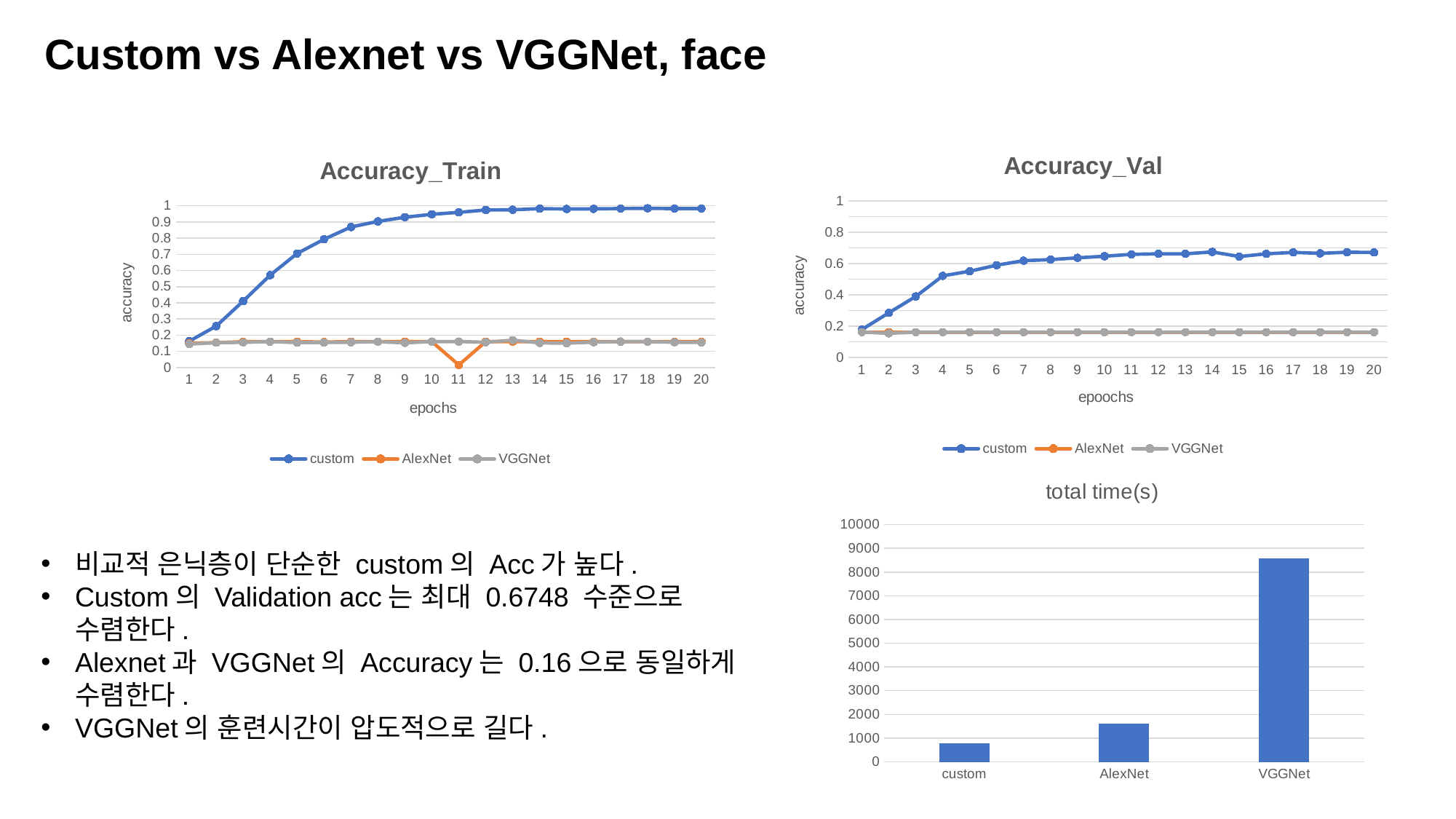

Custom vs Alexnet vs VGGNet, face

### Chart: Accuracy_Val

| Category | custom | AlexNet | VGGNet |
|---|---|---|---|

### Chart: Accuracy_Train

| Category | custom | AlexNet | VGGNet |
|---|---|---|---|

### Chart:

| Category | total time(s) |
|---|---|
| custom | 777.0 |
| AlexNet | 1617.0 |
| VGGNet | 8581.0 |
비교적 은닉층이 단순한 custom의 Acc가 높다.
Custom의 Validation acc는 최대 0.6748 수준으로 수렴한다.
Alexnet과 VGGNet의 Accuracy는 0.16으로 동일하게 수렴한다.
VGGNet의 훈련시간이 압도적으로 길다.